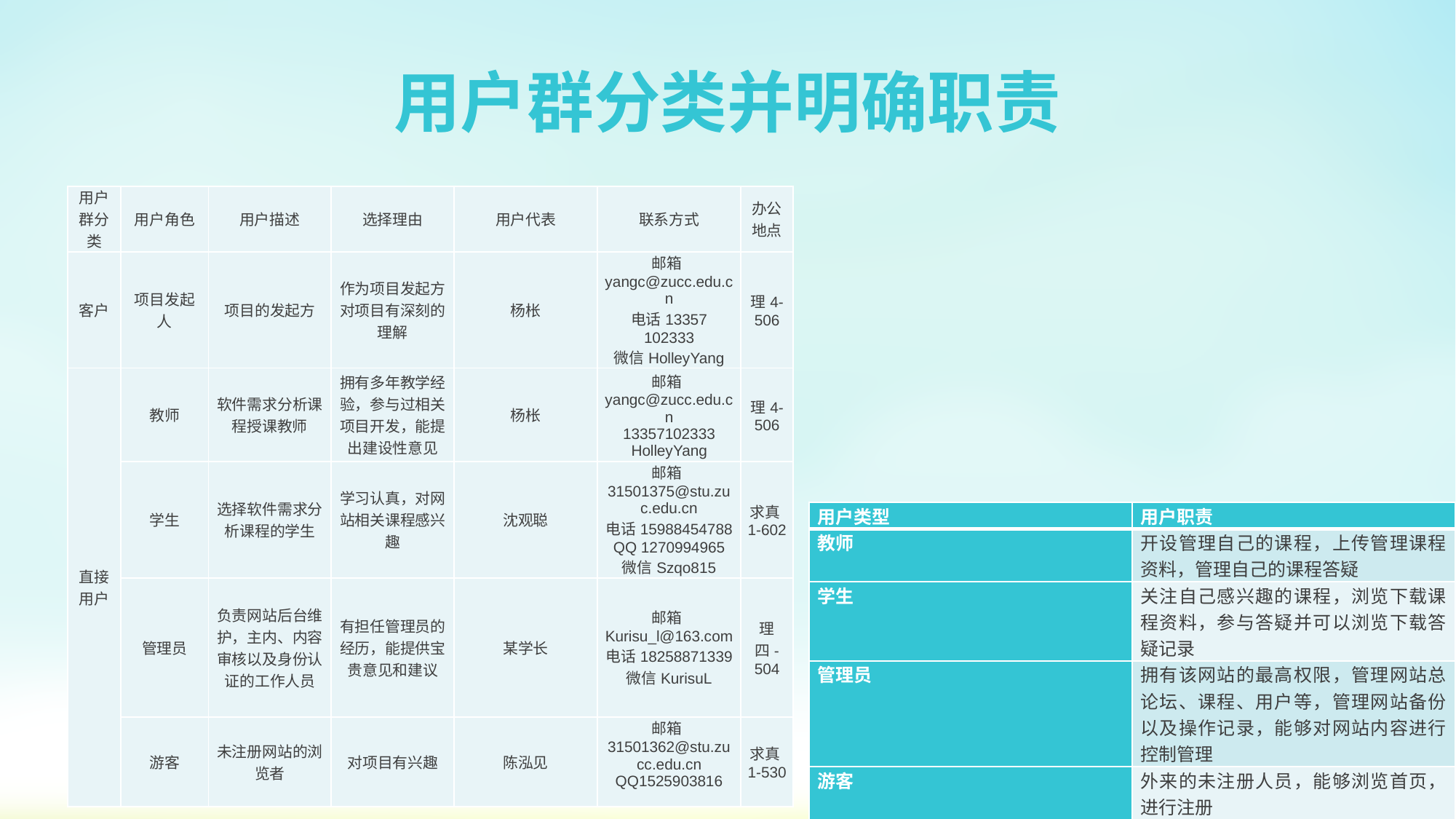

# 用户群分类并明确职责
| 用户群分类 | 用户角色 | 用户描述 | 选择理由 | 用户代表 | 联系方式 | 办公地点 |
| --- | --- | --- | --- | --- | --- | --- |
| 客户 | 项目发起人 | 项目的发起方 | 作为项目发起方对项目有深刻的理解 | 杨枨 | 邮箱yangc@zucc.edu.cn 电话13357 102333 微信HolleyYang | 理4-506 |
| 直接用户 | 教师 | 软件需求分析课程授课教师 | 拥有多年教学经验，参与过相关项目开发，能提出建设性意见 | 杨枨 | 邮箱yangc@zucc.edu.cn 13357102333 HolleyYang | 理4-506 |
|  | 学生 | 选择软件需求分析课程的学生 | 学习认真，对网站相关课程感兴趣 | 沈观聪 | 邮箱31501375@stu.zuc.edu.cn 电话15988454788 QQ 1270994965 微信Szqo815 | 求真1-602 |
|  | 管理员 | 负责网站后台维护，主内、内容审核以及身份认证的工作人员 | 有担任管理员的经历，能提供宝贵意见和建议 | 某学长 | 邮箱Kurisu\_l@163.com 电话18258871339 微信KurisuL | 理四-504 |
|  | 游客 | 未注册网站的浏览者 | 对项目有兴趣 | 陈泓见 | 邮箱31501362@stu.zucc.edu.cn QQ1525903816 | 求真1-530 |
| 用户类型 | 用户职责 |
| --- | --- |
| 教师 | 开设管理自己的课程，上传管理课程资料，管理自己的课程答疑 |
| 学生 | 关注自己感兴趣的课程，浏览下载课程资料，参与答疑并可以浏览下载答疑记录 |
| 管理员 | 拥有该网站的最高权限，管理网站总论坛、课程、用户等，管理网站备份以及操作记录，能够对网站内容进行控制管理 |
| 游客 | 外来的未注册人员，能够浏览首页，进行注册 |